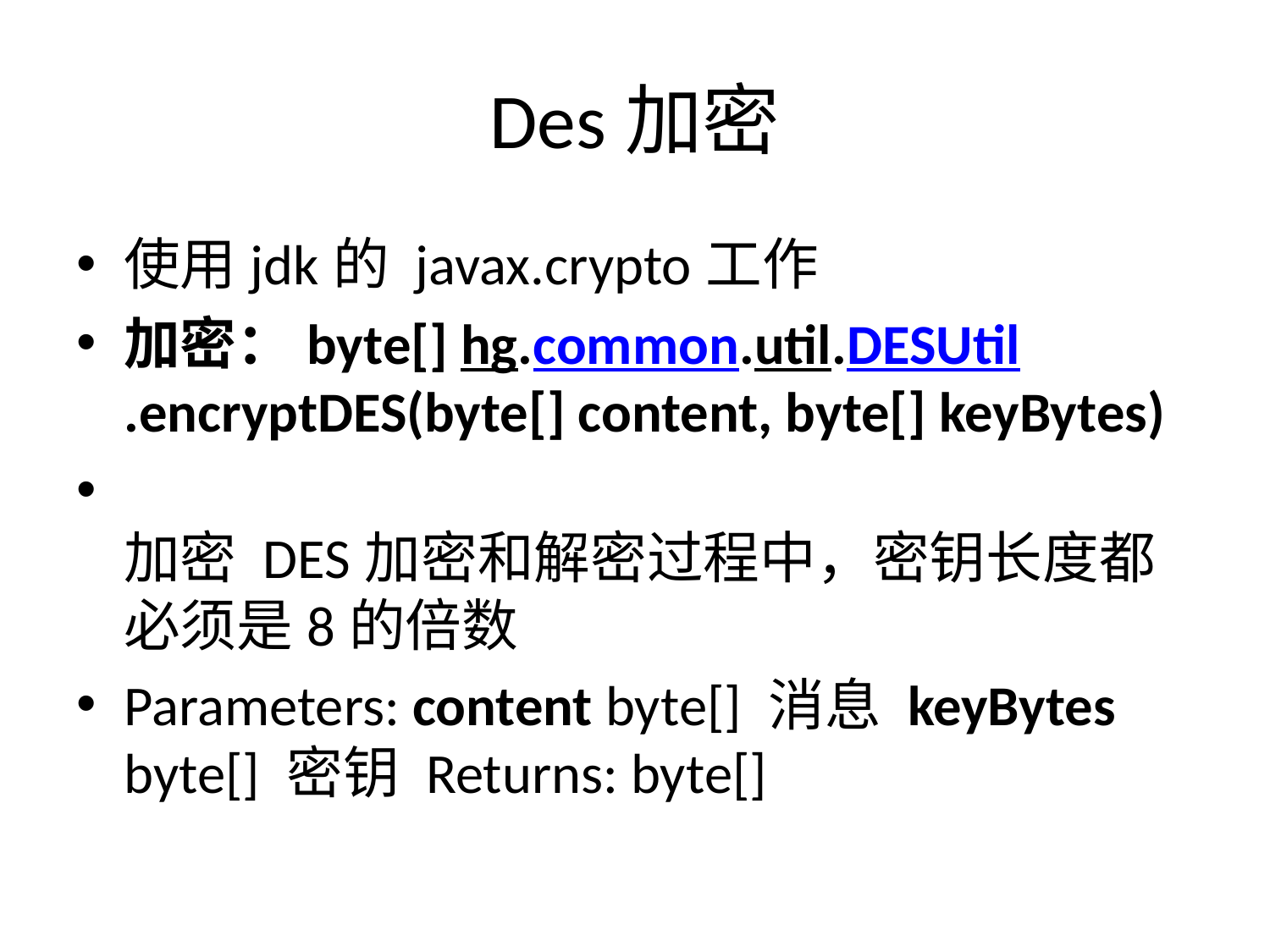

# Des加密
使用jdk的 javax.crypto工作
加密：byte[] hg.common.util.DESUtil.encryptDES(byte[] content, byte[] keyBytes)
加密 DES加密和解密过程中，密钥长度都必须是8的倍数
Parameters: content byte[] 消息 keyBytes byte[] 密钥 Returns: byte[]